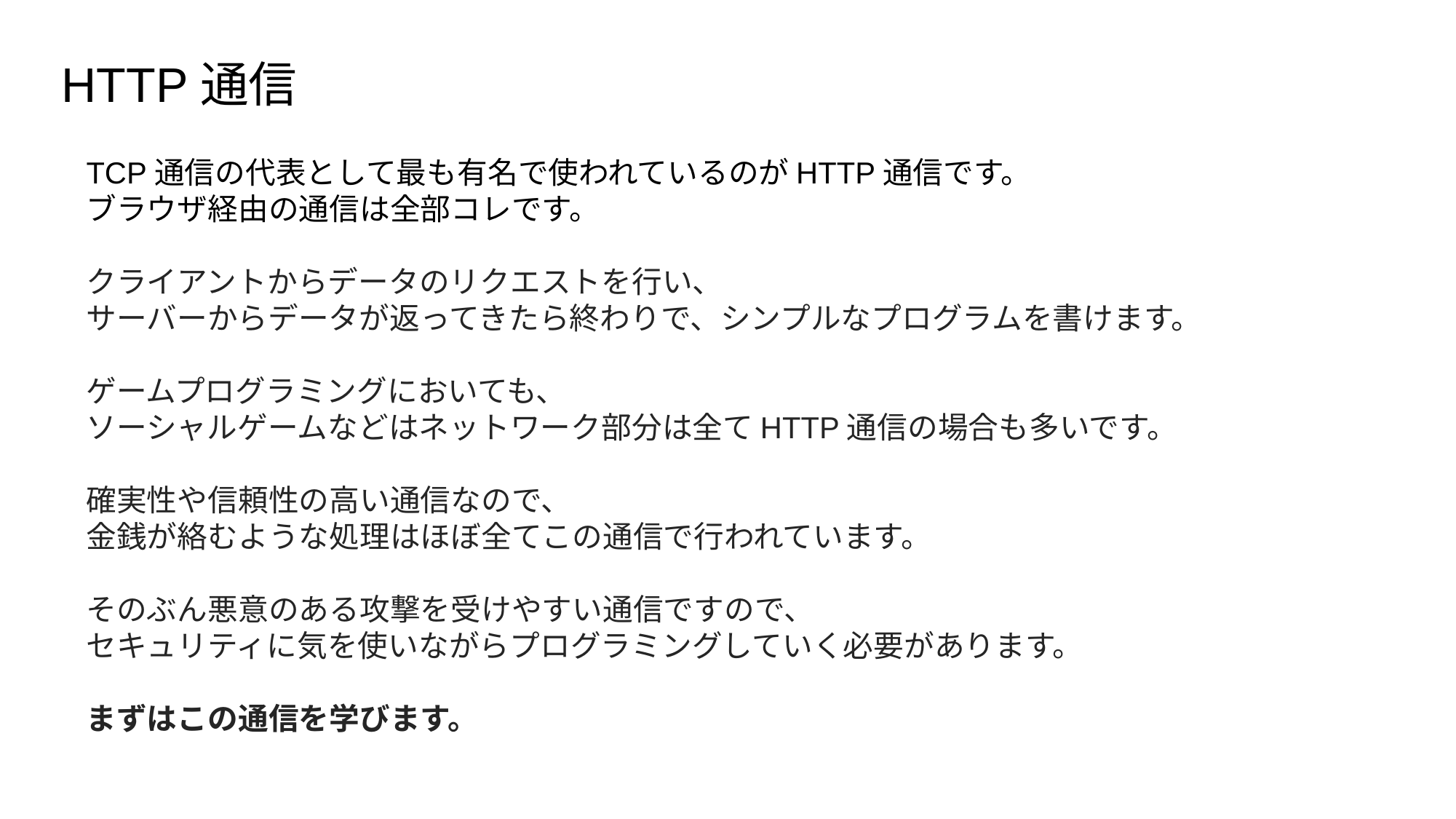

# HTTP通信
TCP通信の代表として最も有名で使われているのがHTTP通信です。
ブラウザ経由の通信は全部コレです。

クライアントからデータのリクエストを行い、
サーバーからデータが返ってきたら終わりで、シンプルなプログラムを書けます。

ゲームプログラミングにおいても、
ソーシャルゲームなどはネットワーク部分は全てHTTP通信の場合も多いです。

確実性や信頼性の高い通信なので、
金銭が絡むような処理はほぼ全てこの通信で行われています。

そのぶん悪意のある攻撃を受けやすい通信ですので、
セキュリティに気を使いながらプログラミングしていく必要があります。

まずはこの通信を学びます。